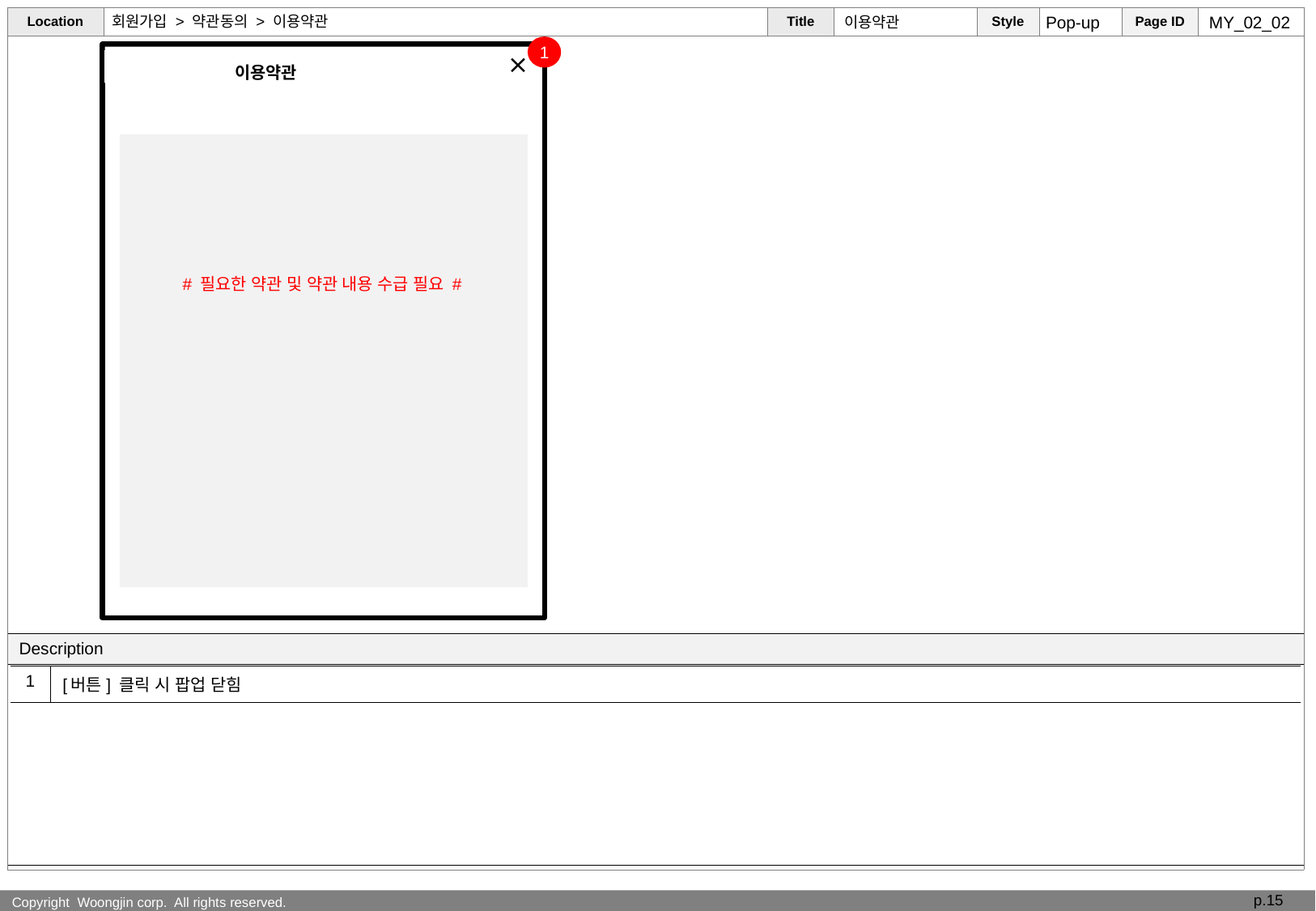

# 회원가입 > 약관동의 > 이용약관
이용약관
Pop-up
MY_02_02
1
                               이용약관
×
| < | 회원가입 |
| --- | --- |

# 필요한 약관 및 약관 내용 수급 필요 #
| 1 | [버튼] 클릭 시 팝업 닫힘 |
| --- | --- |